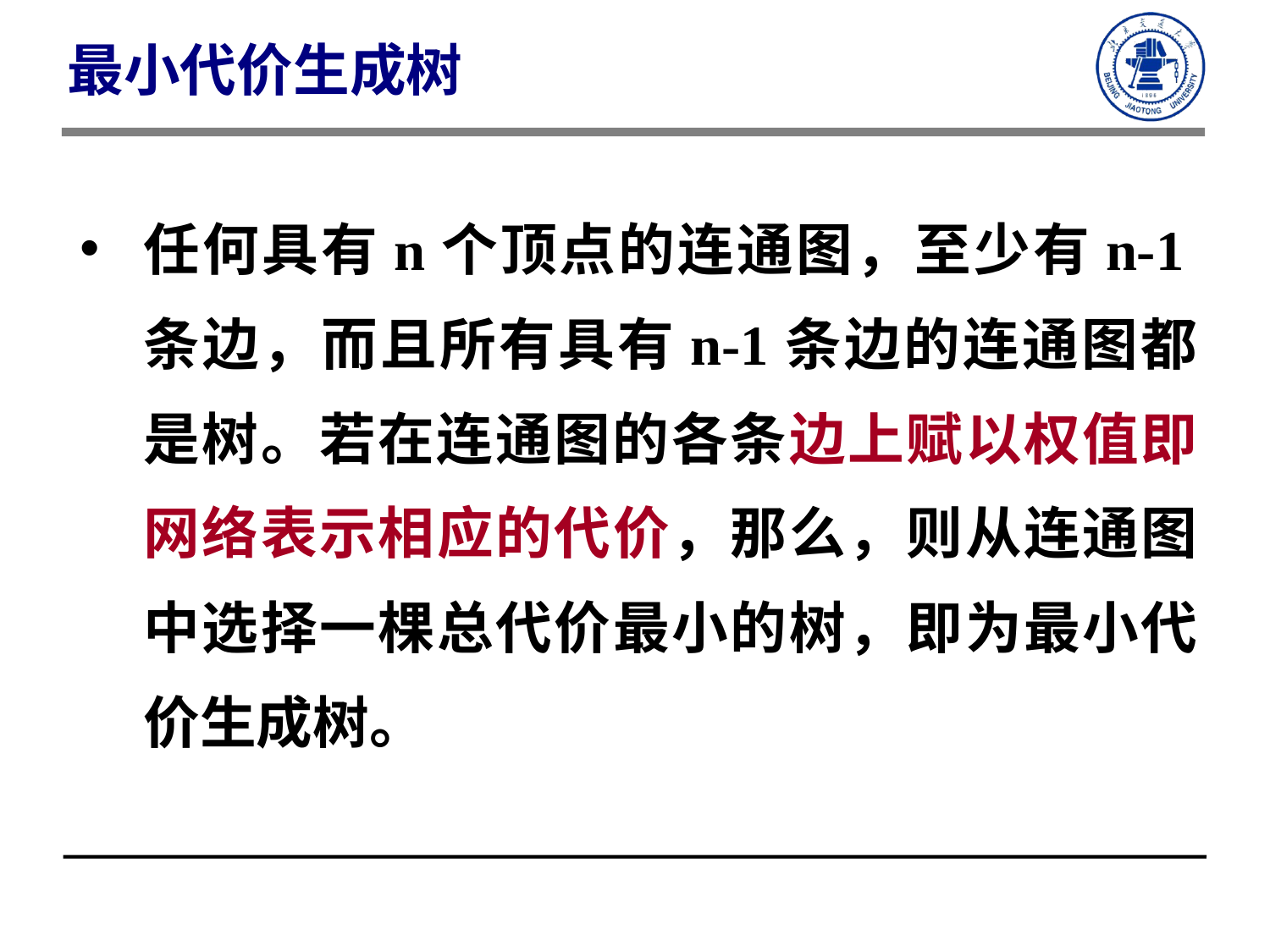

最小代价生成树
任何具有n个顶点的连通图，至少有n-1条边，而且所有具有n-1条边的连通图都是树。若在连通图的各条边上赋以权值即网络表示相应的代价，那么，则从连通图中选择一棵总代价最小的树，即为最小代价生成树。